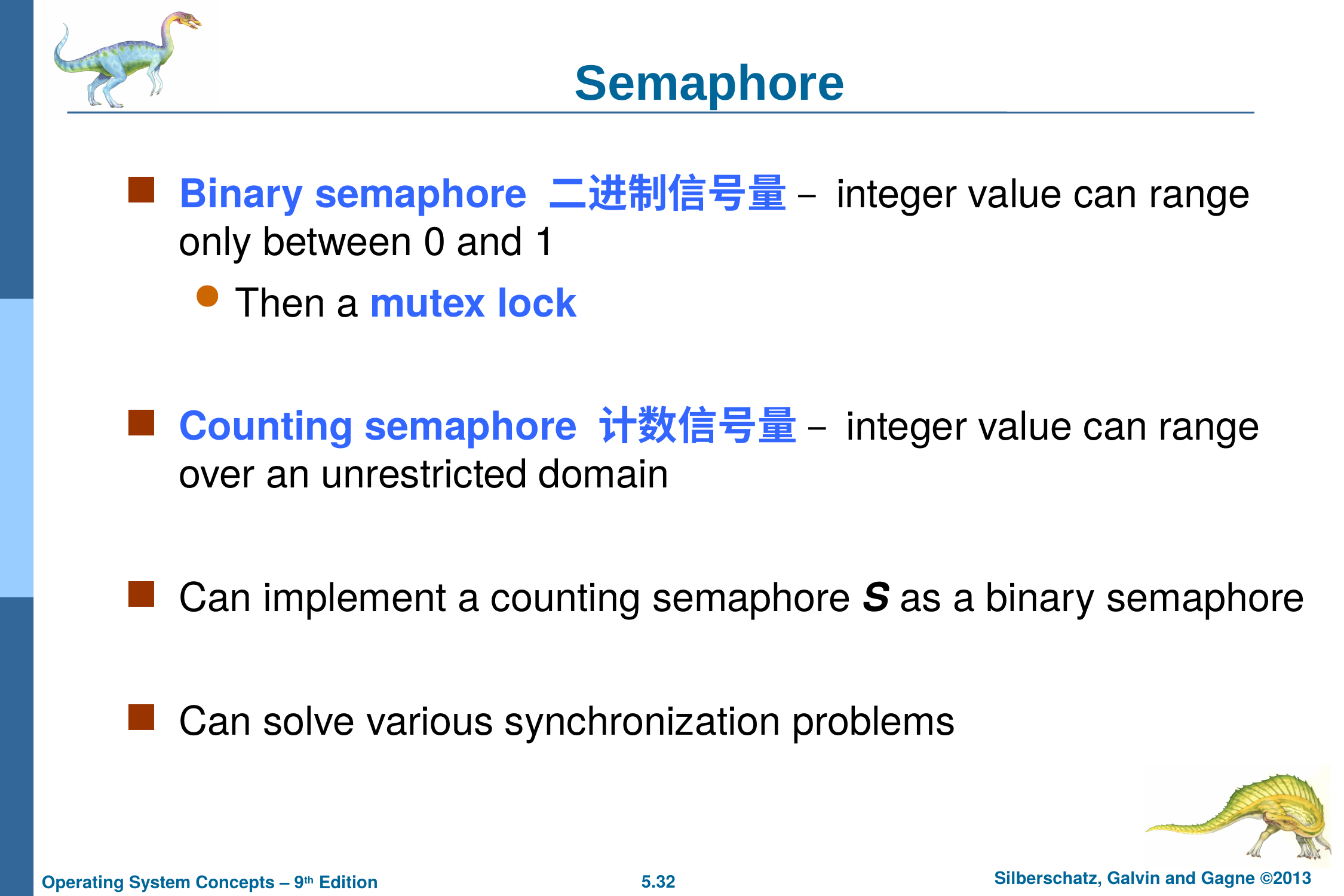

# Semaphore
Binary semaphore 二进制信号量 – integer value can range only between 0 and 1
Then a mutex lock

Counting semaphore 计数信号量 – integer value can range over an unrestricted domain

Can implement a counting semaphore S as a binary semaphore

Can solve various synchronization problems